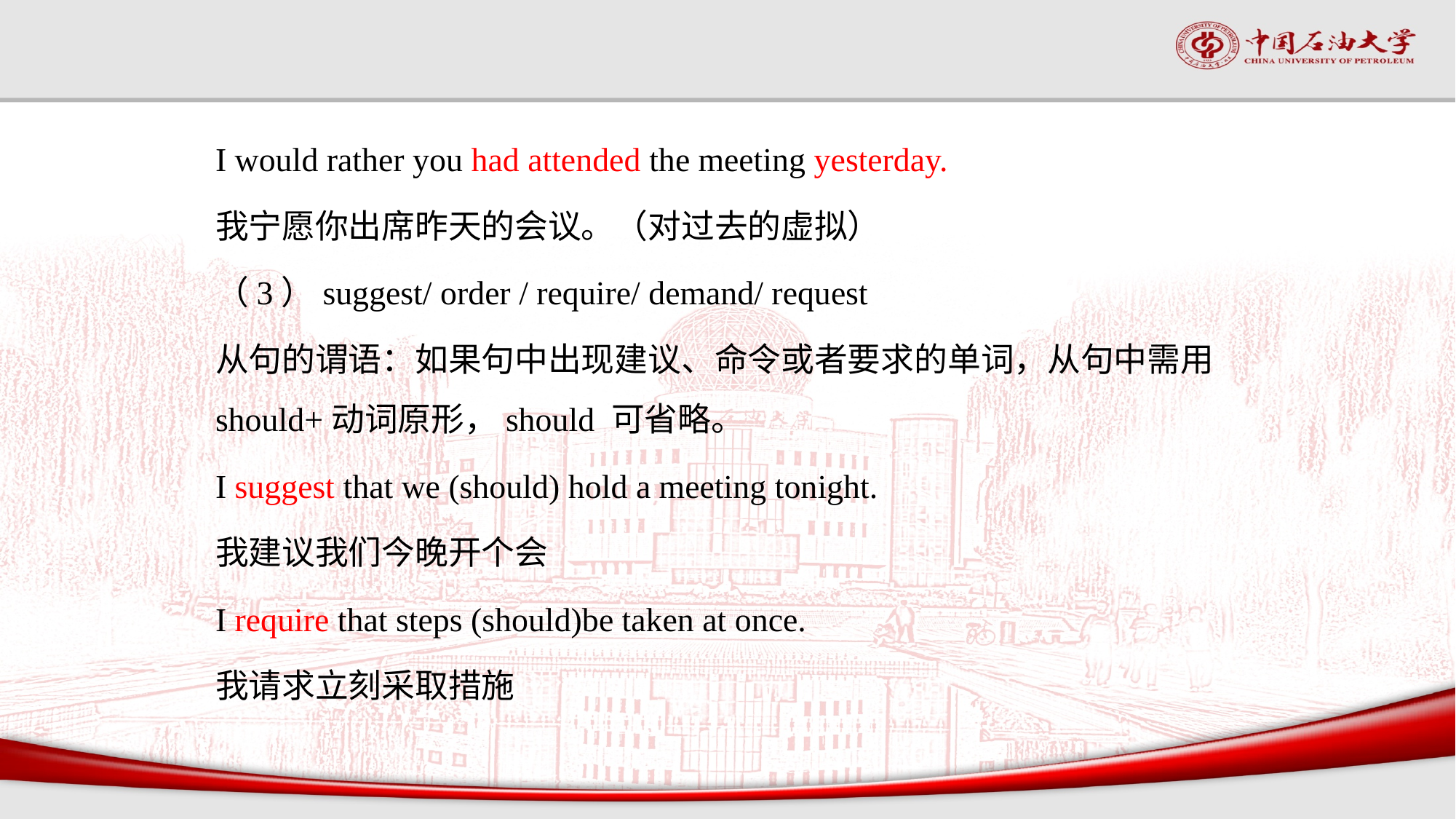

#
I would rather you had attended the meeting yesterday.
我宁愿你出席昨天的会议。（对过去的虚拟）
（3）suggest/ order / require/ demand/ request
从句的谓语：如果句中出现建议、命令或者要求的单词，从句中需用should+动词原形，should 可省略。
I suggest that we (should) hold a meeting tonight.
我建议我们今晚开个会
I require that steps (should)be taken at once.
我请求立刻采取措施